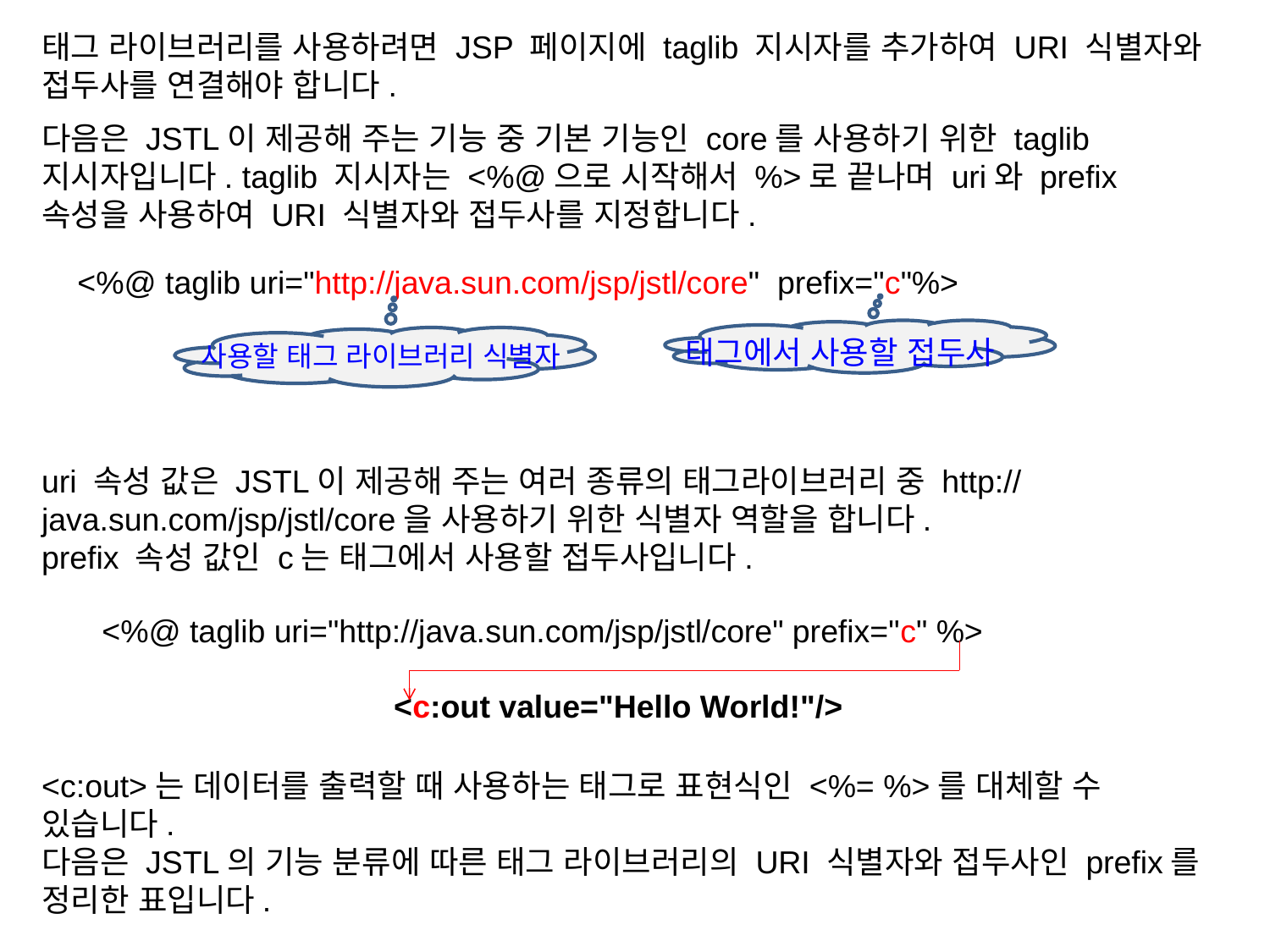

태그 라이브러리를 사용하려면 JSP 페이지에 taglib 지시자를 추가하여 URI 식별자와 접두사를 연결해야 합니다.

다음은 JSTL이 제공해 주는 기능 중 기본 기능인 core를 사용하기 위한 taglib 지시자입니다. taglib 지시자는 <%@으로 시작해서 %>로 끝나며 uri와 prefix 속성을 사용하여 URI 식별자와 접두사를 지정합니다.

uri 속성 값은 JSTL이 제공해 주는 여러 종류의 태그라이브러리 중 http://java.sun.com/jsp/jstl/core을 사용하기 위한 식별자 역할을 합니다.
prefix 속성 값인 c는 태그에서 사용할 접두사입니다.

<c:out>는 데이터를 출력할 때 사용하는 태그로 표현식인 <%= %>를 대체할 수 있습니다.
다음은 JSTL의 기능 분류에 따른 태그 라이브러리의 URI 식별자와 접두사인 prefix를 정리한 표입니다.

<%@ taglib uri="http://java.sun.com/jsp/jstl/core"  prefix="c"%>

태그에서 사용할 접두사

사용할 태그 라이브러리 식별자

<%@ taglib uri="http://java.sun.com/jsp/jstl/core" prefix="c" %>
<c:out value="Hello World!"/>